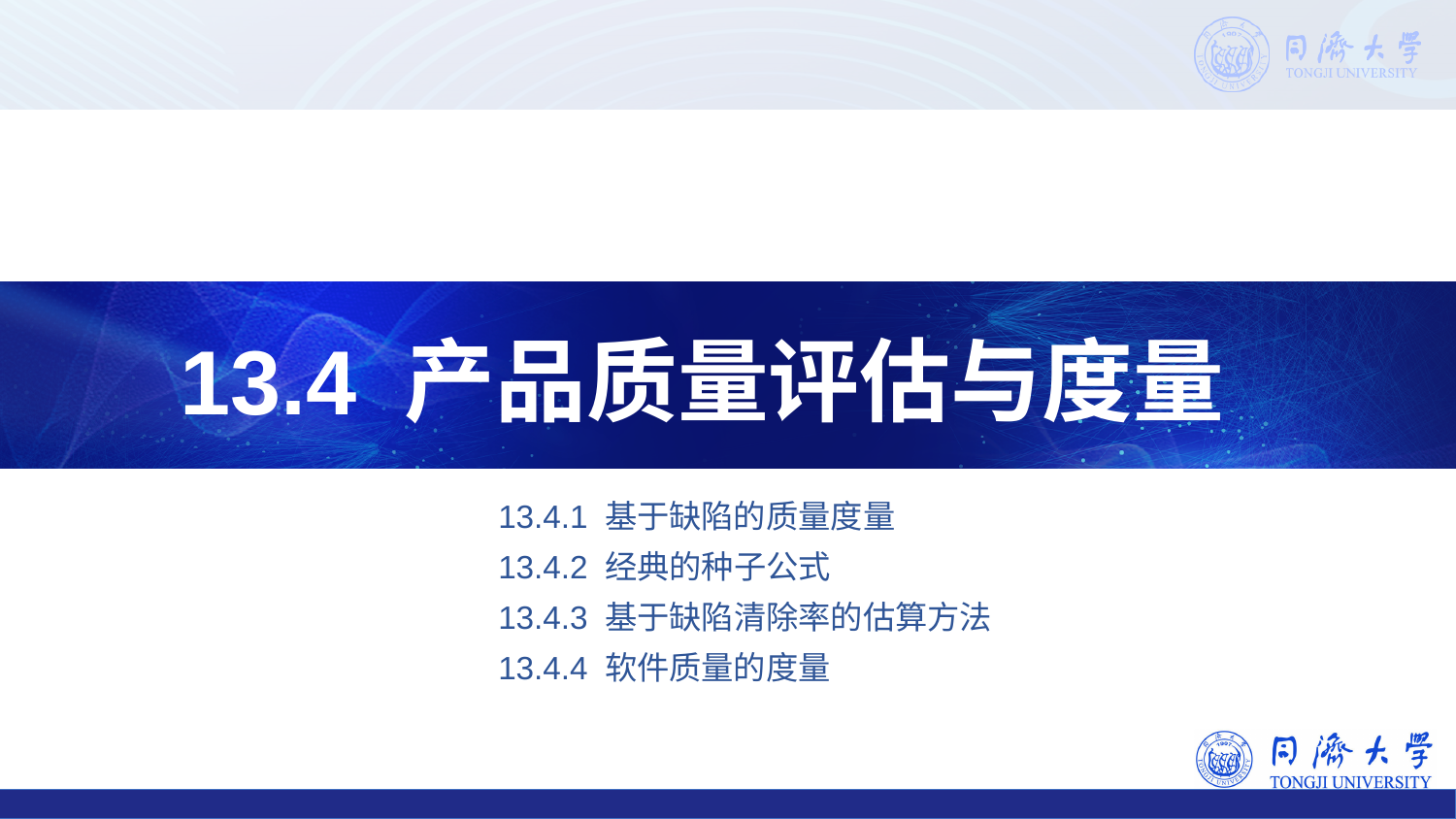

13.4 产品质量评估与度量
13.4.1 基于缺陷的质量度量
13.4.2 经典的种子公式
13.4.3 基于缺陷清除率的估算方法
13.4.4 软件质量的度量